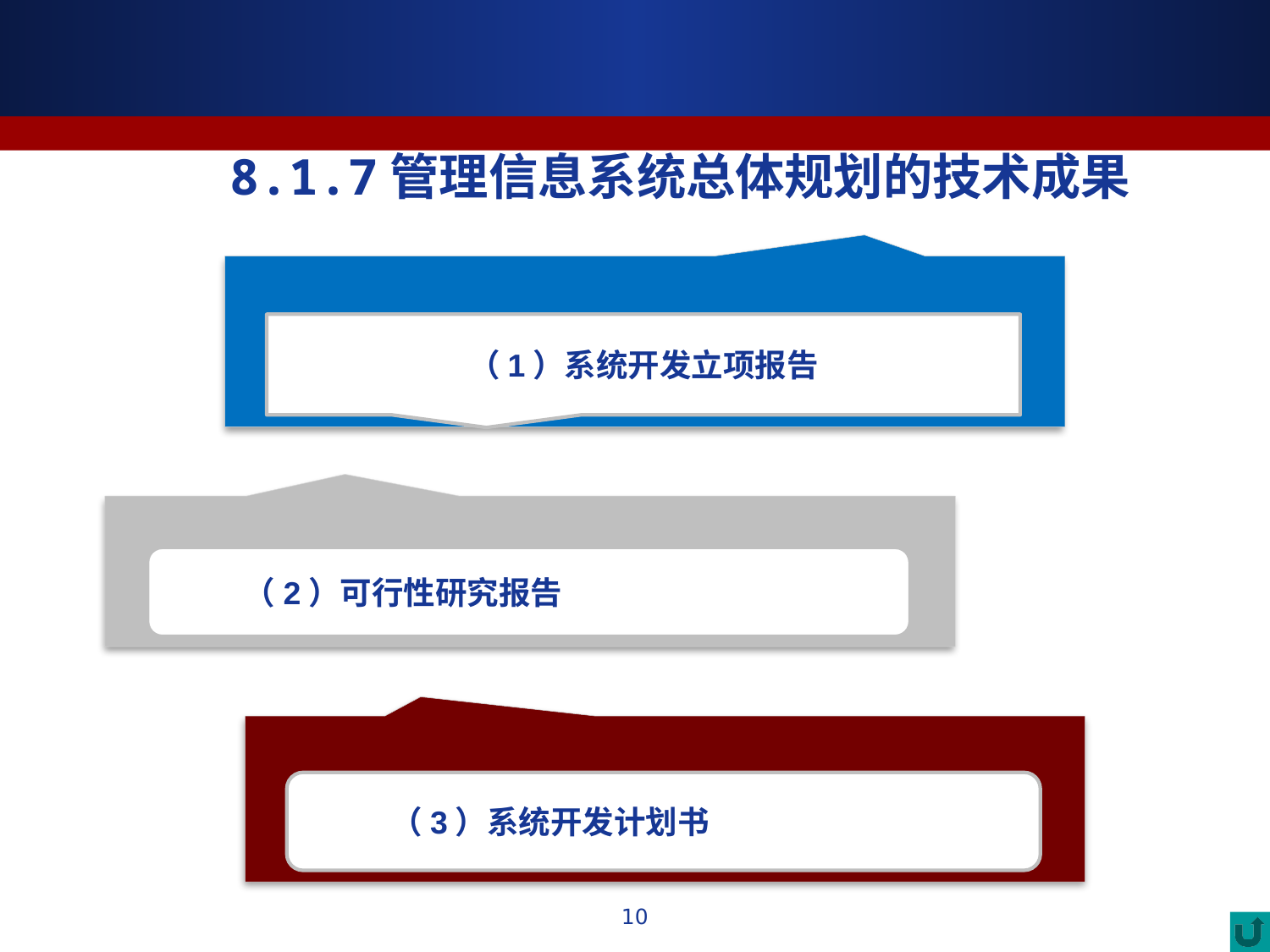

# 8.1.7管理信息系统总体规划的技术成果

（1）系统开发立项报告

          （2）可行性研究报告

           （3）系统开发计划书
10